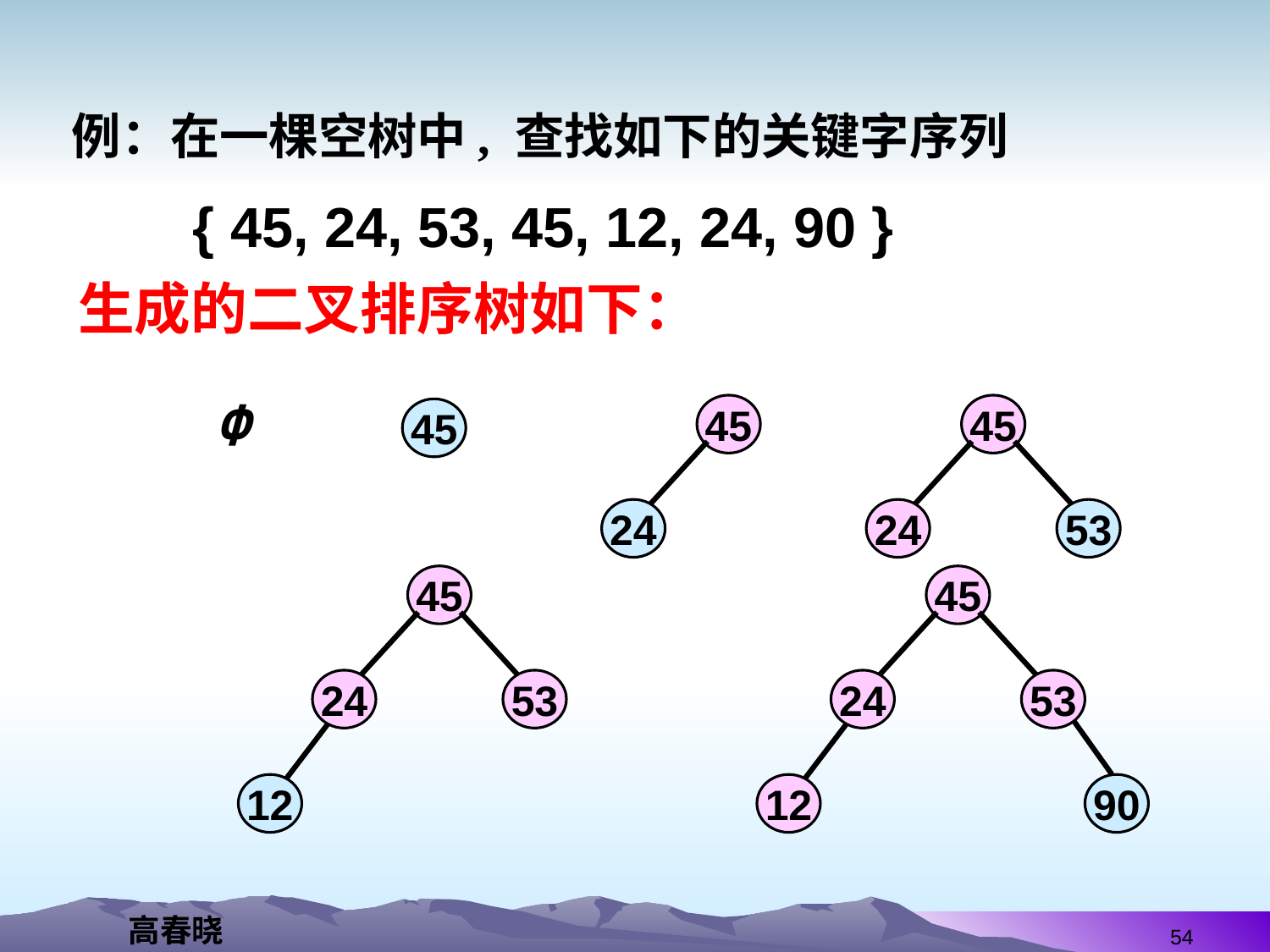

例：在一棵空树中, 查找如下的关键字序列
{ 45, 24, 53, 45, 12, 24, 90 }
生成的二叉排序树如下：
Φ
45

24
45

24
53
45
45

24
53

12
45

24
53

12
90
54